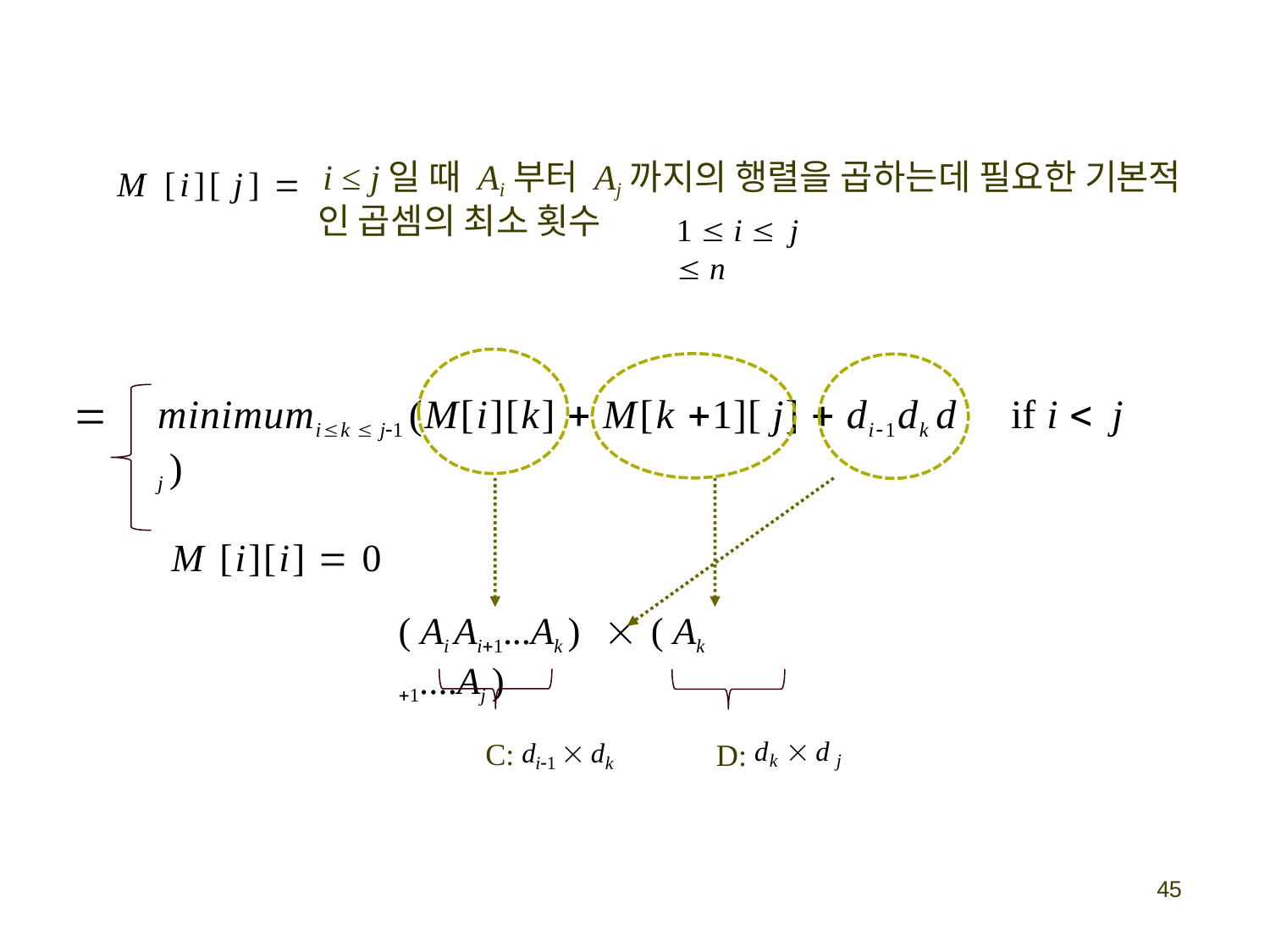

M [i][ j] =	i ≤ j일 때 Ai부터 Aj까지의 행렬을 곱하는데 필요한 기본적
인 곱셈의 최소 횟수
1 ≤ i ≤ j ≤ n

=
minimumi≤k ≤ j−1 (M[i][k] + M[k +1][ j] + di−1dk d j )
M [i][i] = 0
if i < j
( Ai Ai+1...Ak )	×	( Ak +1....Aj )

D: dk × d j
C: di−1 × dk
45